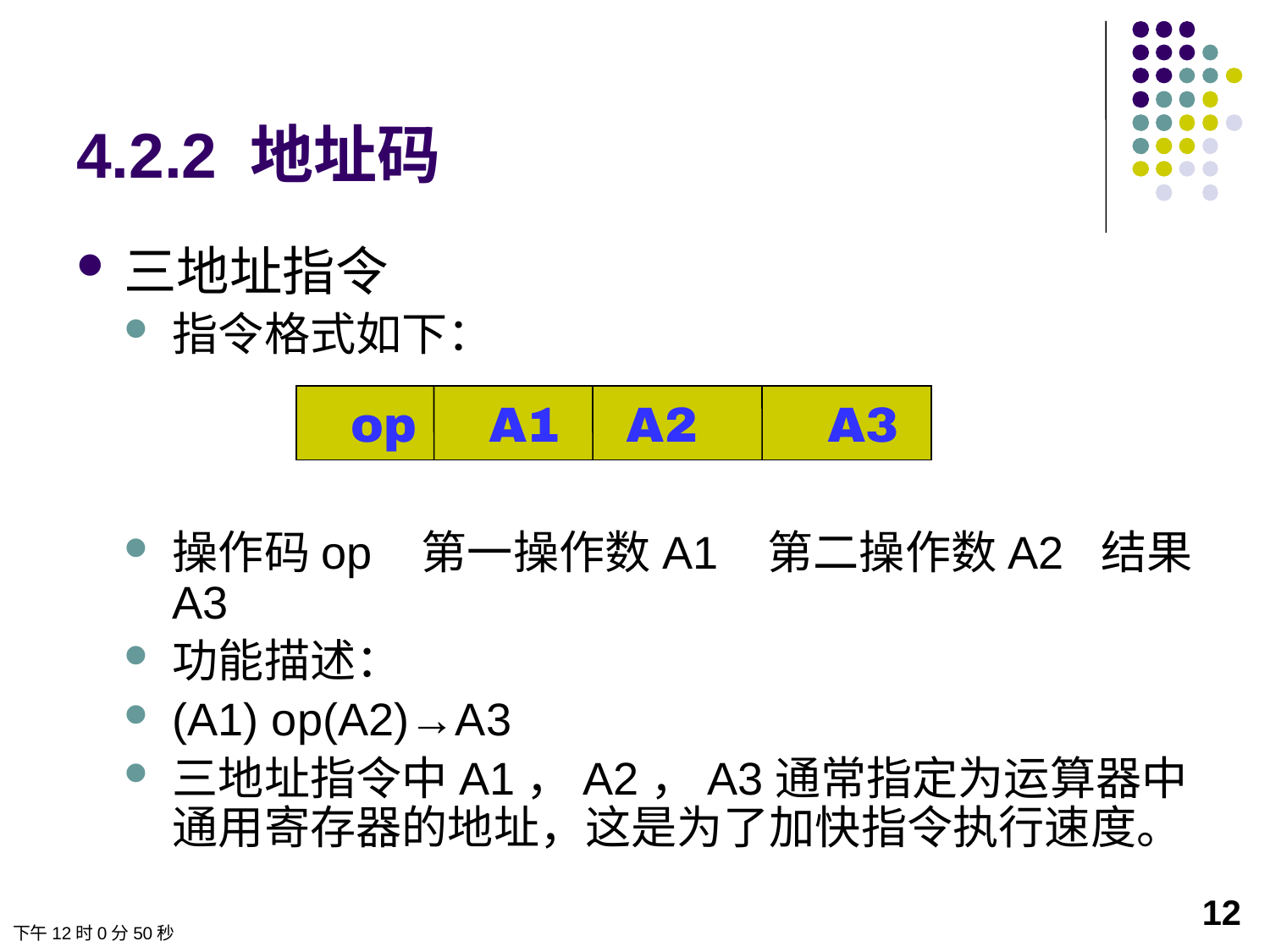

# 4.2.2 地址码
三地址指令
指令格式如下：

操作码op   第一操作数A1   第二操作数A2  结果A3
功能描述：
(A1) op(A2)→A3
三地址指令中A1，A2，A3通常指定为运算器中通用寄存器的地址，这是为了加快指令执行速度。

op

A1

A2

A3
12
下午12时0分50秒